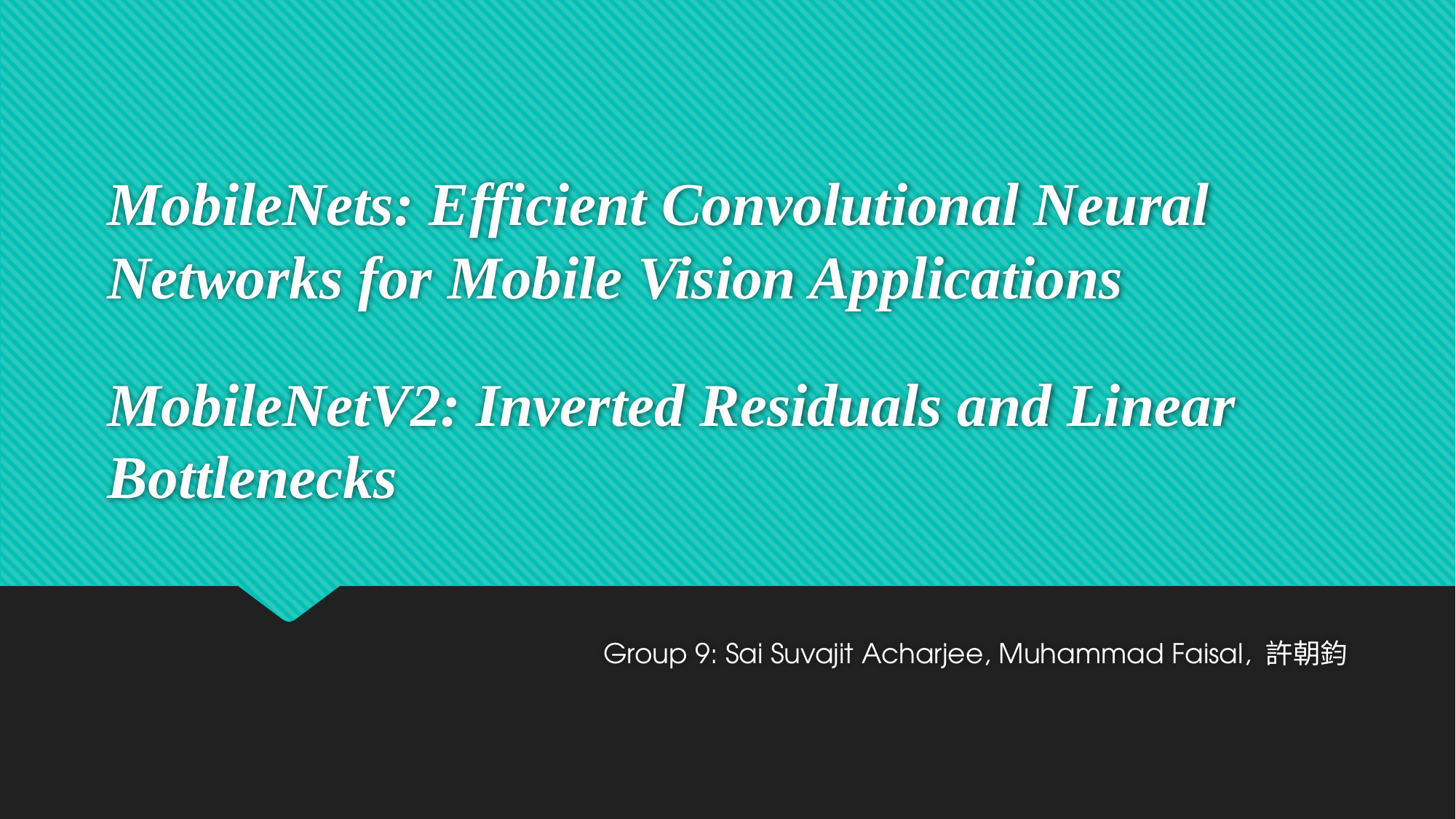

# MobileNets: Efficient Convolutional Neural Networks for Mobile Vision Applications MobileNetV2: Inverted Residuals and Linear Bottlenecks
Group 9: Sai Suvajit Acharjee, Muhammad Faisal, 許朝鈞